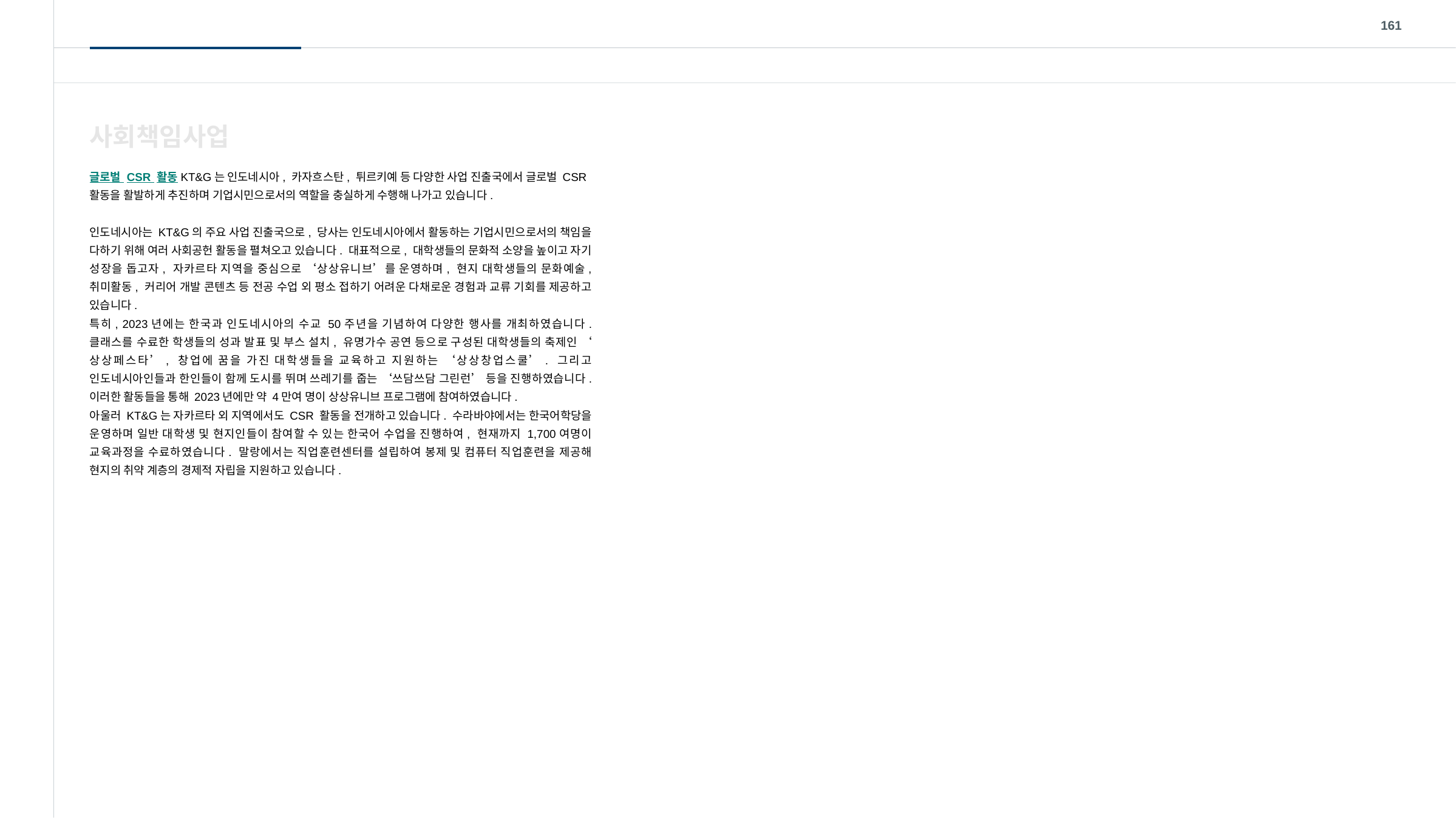

161
사회책임사업
글로벌 CSR 활동	KT&G는 인도네시아, 카자흐스탄, 튀르키예 등 다양한 사업 진출국에서 글로벌 CSR 활동을 활발하게 추진하며 기업시민으로서의 역할을 충실하게 수행해 나가고 있습니다.
인도네시아는 KT&G의 주요 사업 진출국으로, 당사는 인도네시아에서 활동하는 기업시민으로서의 책임을 다하기 위해 여러 사회공헌 활동을 펼쳐오고 있습니다. 대표적으로, 대학생들의 문화적 소양을 높이고 자기 성장을 돕고자, 자카르타 지역을 중심으로 ‘상상유니브’를 운영하며, 현지 대학생들의 문화예술, 취미활동, 커리어 개발 콘텐츠 등 전공 수업 외 평소 접하기 어려운 다채로운 경험과 교류 기회를 제공하고 있습니다.
특히, 2023년에는 한국과 인도네시아의 수교 50주년을 기념하여 다양한 행사를 개최하였습니다. 클래스를 수료한 학생들의 성과 발표 및 부스 설치, 유명가수 공연 등으로 구성된 대학생들의 축제인 ‘상상페스타’, 창업에 꿈을 가진 대학생들을 교육하고 지원하는 ‘상상창업스쿨’. 그리고 인도네시아인들과 한인들이 함께 도시를 뛰며 쓰레기를 줍는 ‘쓰담쓰담 그린런’ 등을 진행하였습니다. 이러한 활동들을 통해 2023년에만 약 4만여 명이 상상유니브 프로그램에 참여하였습니다.
아울러 KT&G는 자카르타 외 지역에서도 CSR 활동을 전개하고 있습니다. 수라바야에서는 한국어학당을 운영하며 일반 대학생 및 현지인들이 참여할 수 있는 한국어 수업을 진행하여, 현재까지 1,700여명이 교육과정을 수료하였습니다. 말랑에서는 직업훈련센터를 설립하여 봉제 및 컴퓨터 직업훈련을 제공해 현지의 취약 계층의 경제적 자립을 지원하고 있습니다.